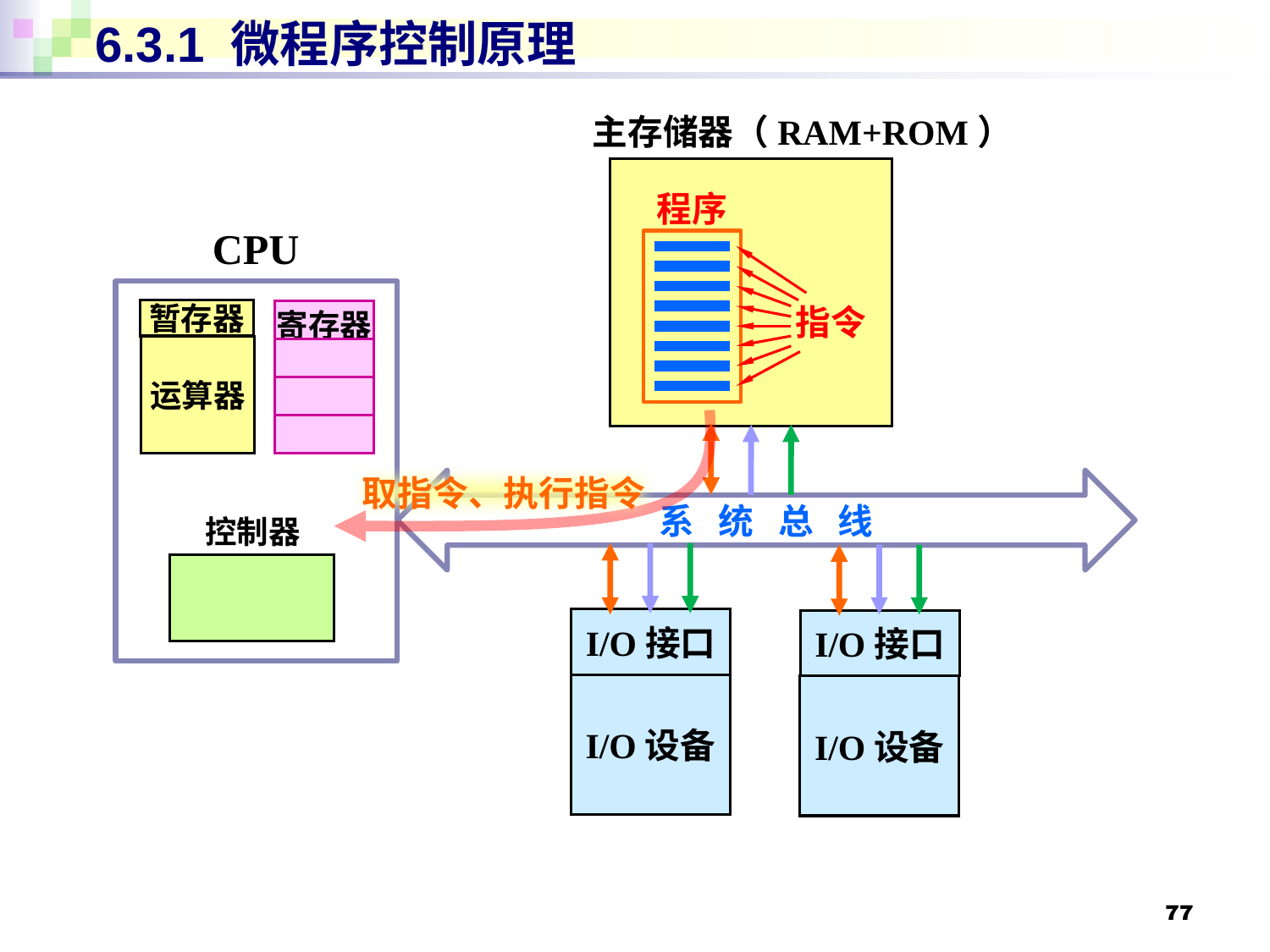

# 6.3.1 微程序控制原理
主存储器（RAM+ROM）

程序
CPU

指令
暂存器
| 寄存器 |
| --- |
|  |
|  |
|  |
运算器

取指令、执行指令
系   统   总   线
控制器

I/O接口
I/O接口
I/O设备
I/O设备
77